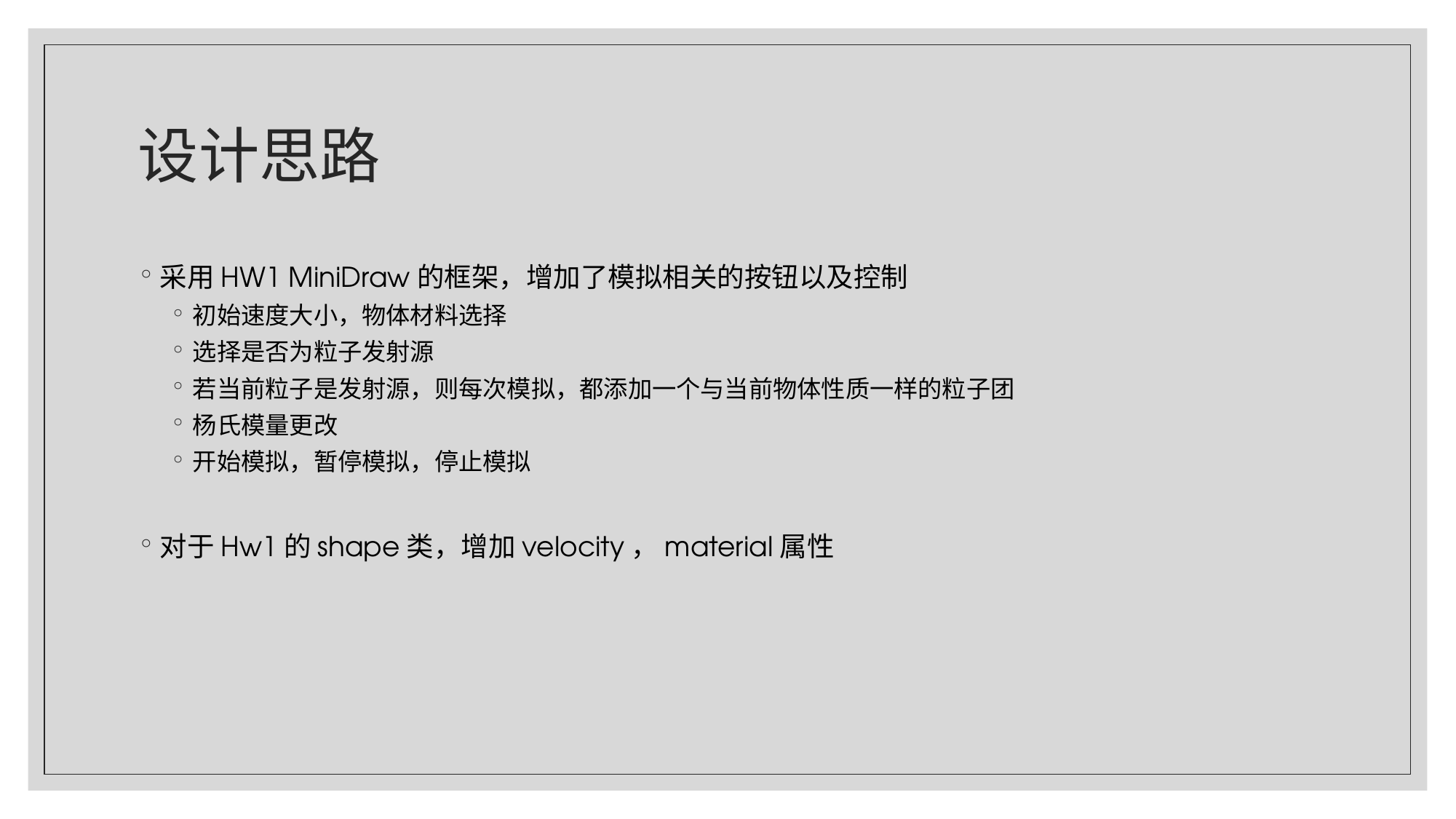

# 设计思路
采用HW1 MiniDraw的框架，增加了模拟相关的按钮以及控制
初始速度大小，物体材料选择
选择是否为粒子发射源
若当前粒子是发射源，则每次模拟，都添加一个与当前物体性质一样的粒子团
杨氏模量更改
开始模拟，暂停模拟，停止模拟

对于Hw1的shape类，增加velocity，material属性